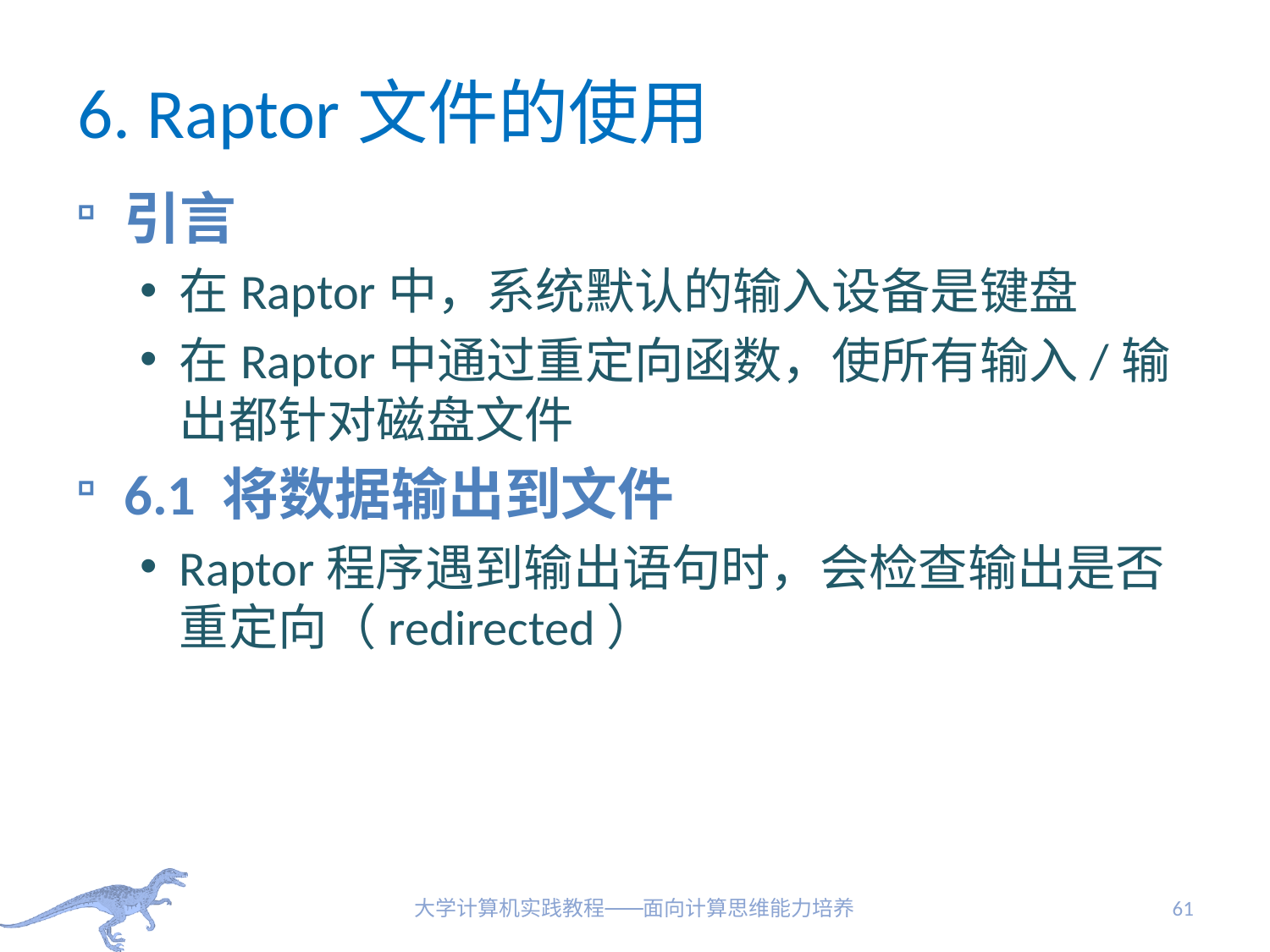

# 6. Raptor文件的使用
引言
在Raptor中，系统默认的输入设备是键盘
在Raptor中通过重定向函数，使所有输入/输出都针对磁盘文件
6.1 将数据输出到文件
Raptor程序遇到输出语句时，会检查输出是否重定向（redirected）
大学计算机实践教程——面向计算思维能力培养
61